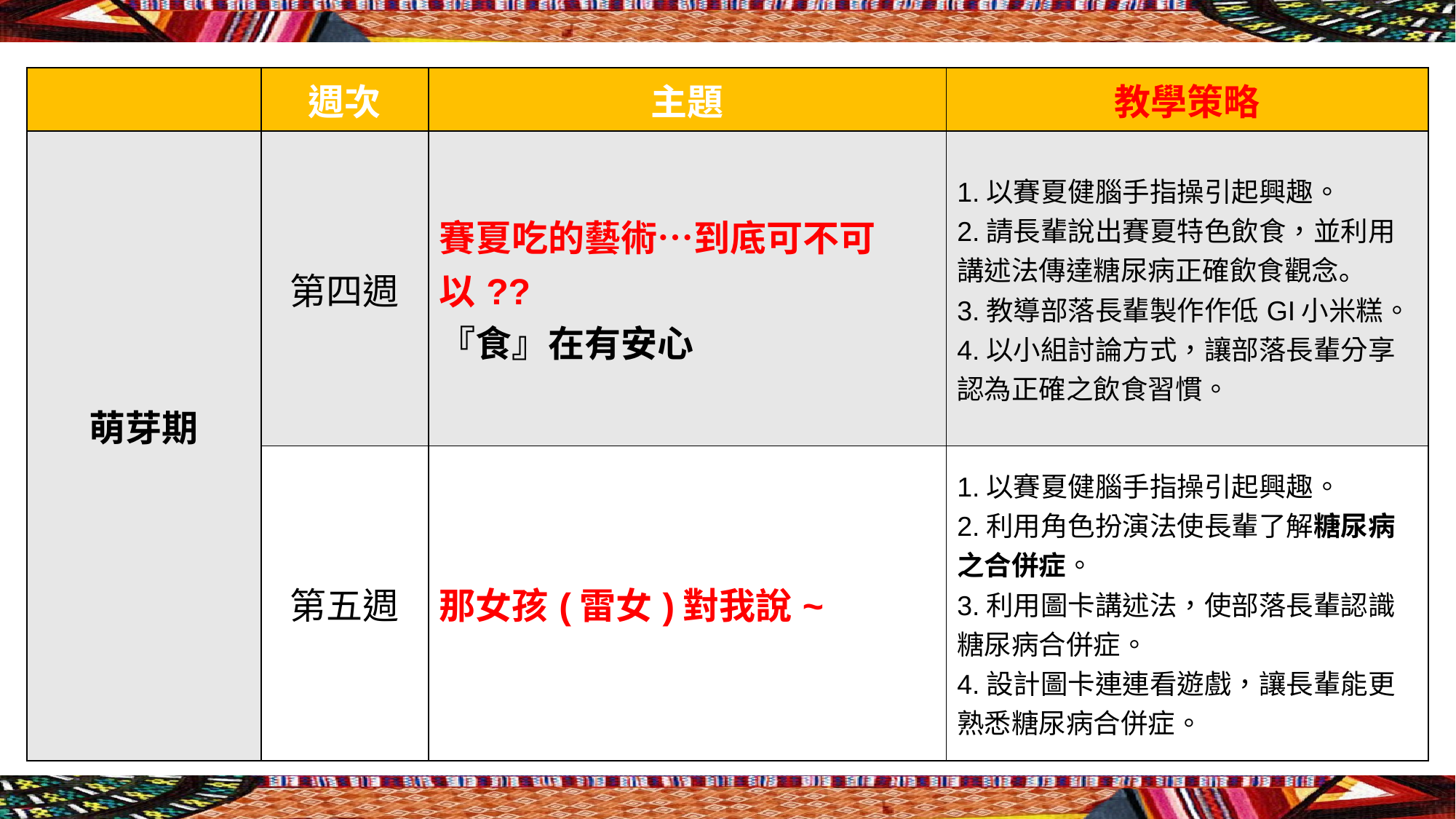

|  | 週次 | 主題 | 教學策略 |
| --- | --- | --- | --- |
| 萌芽期 | 第四週 | 賽夏吃的藝術…到底可不可以?? 『食』在有安心 | 1.以賽夏健腦手指操引起興趣。 2.請長輩說出賽夏特色飲食，並利用講述法傳達糖尿病正確飲食觀念｡ 3.教導部落長輩製作作低GI小米糕。 4.以小組討論方式，讓部落長輩分享認為正確之飲食習慣。 |
|  | 第五週 | 那女孩(雷女)對我說~ | 1.以賽夏健腦手指操引起興趣。 2.利用角色扮演法使長輩了解糖尿病之合併症。 3.利用圖卡講述法，使部落長輩認識糖尿病合併症。 4.設計圖卡連連看遊戲，讓長輩能更熟悉糖尿病合併症。 |